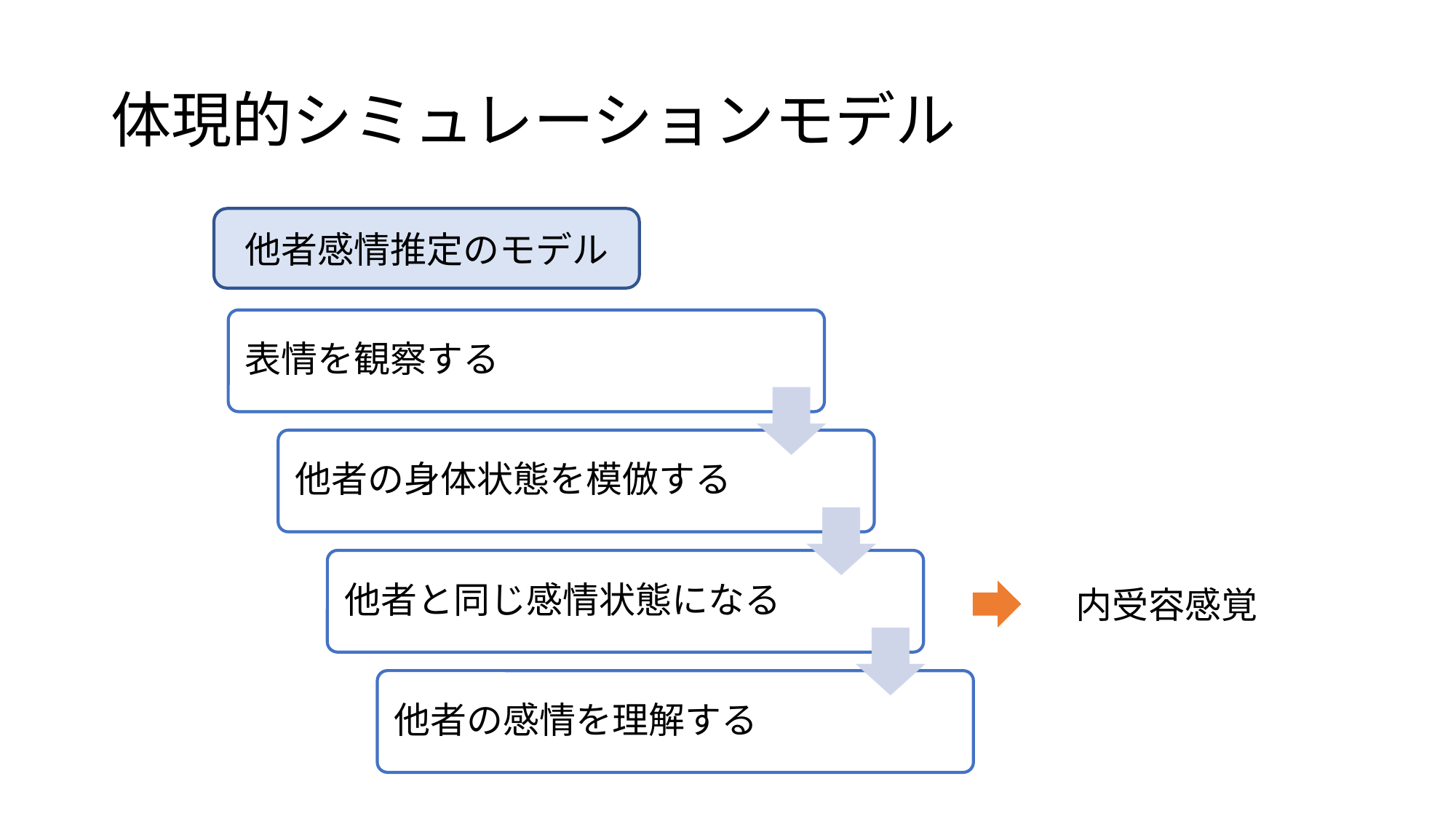

# 体現的シミュレーションモデル
他者感情推定のモデル
表情を観察する
他者の身体状態を模倣する
他者と同じ感情状態になる
他者の感情を理解する

内受容感覚